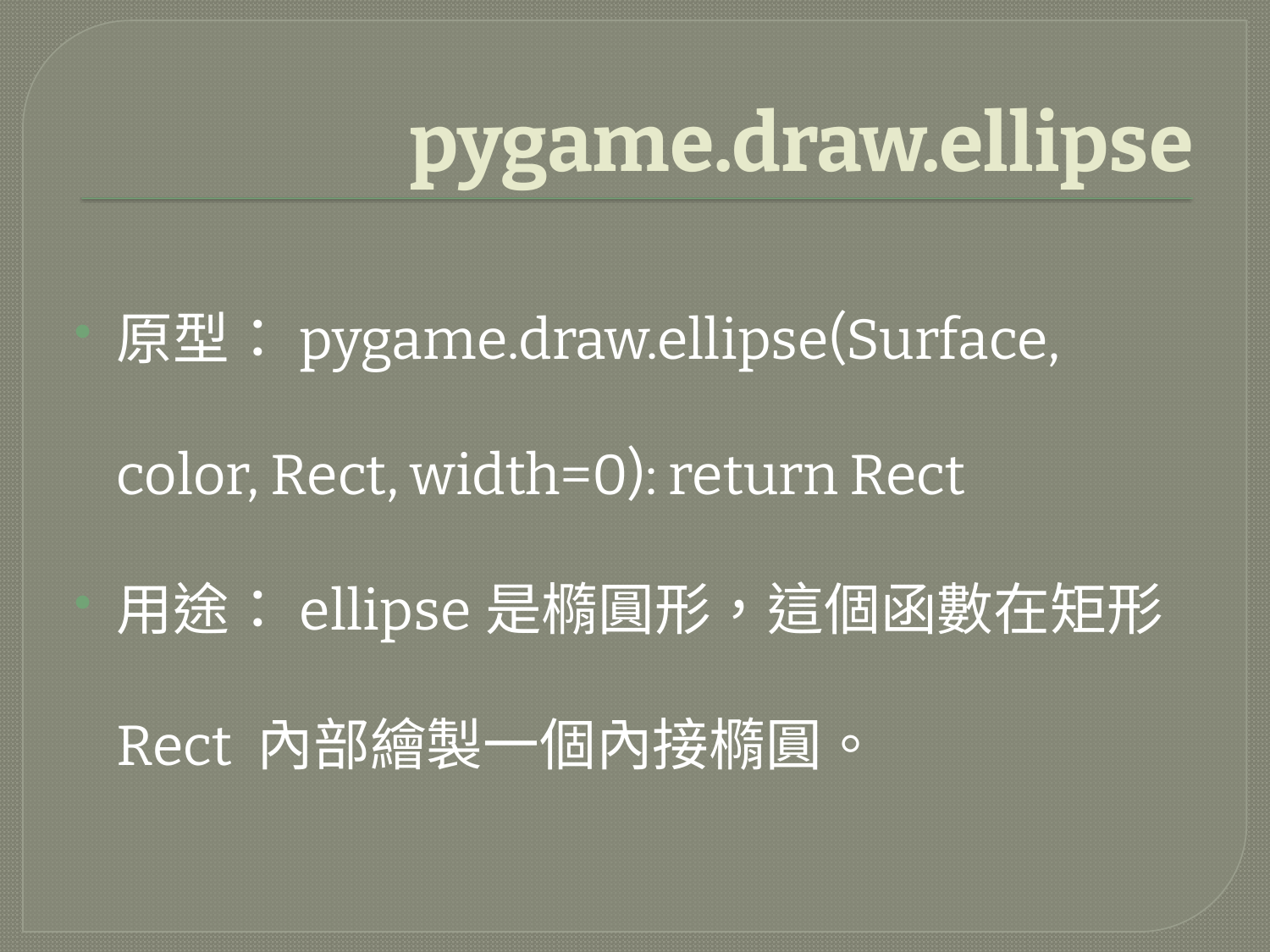

# pygame.draw.ellipse
原型：pygame.draw.ellipse(Surface, color, Rect, width=0): return Rect
用途：ellipse是橢圓形，這個函數在矩形Rect 內部繪製一個內接橢圓。